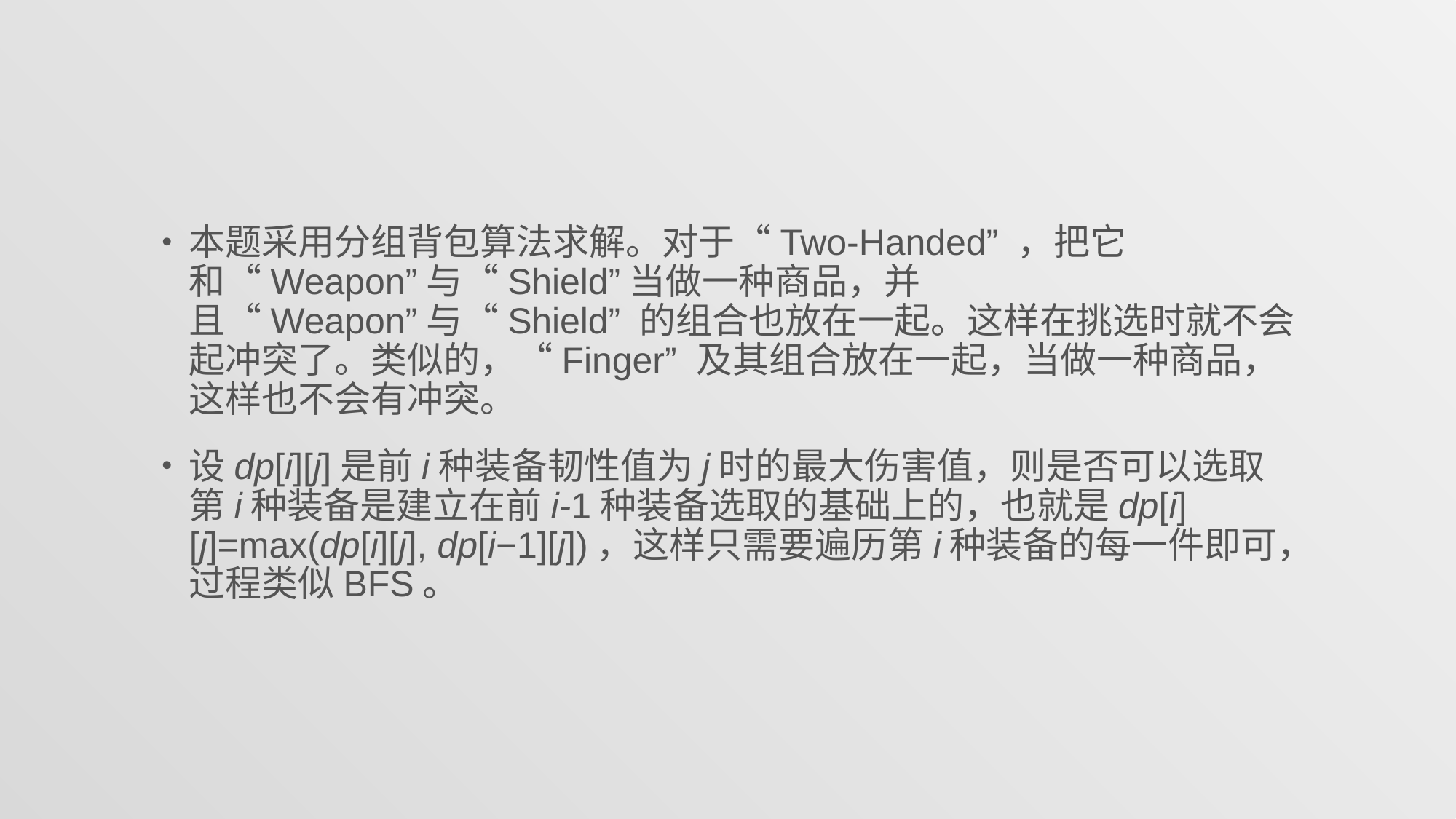

#
本题采用分组背包算法求解。对于“Two-Handed” ，把它和“Weapon”与“Shield”当做一种商品，并且“Weapon”与“Shield” 的组合也放在一起。这样在挑选时就不会起冲突了。类似的，“Finger” 及其组合放在一起，当做一种商品，这样也不会有冲突。
设dp[i][j]是前i种装备韧性值为j时的最大伤害值，则是否可以选取第i种装备是建立在前i-1种装备选取的基础上的，也就是dp[i][j]=max(dp[i][j], dp[i−1][j])，这样只需要遍历第i种装备的每一件即可，过程类似BFS。